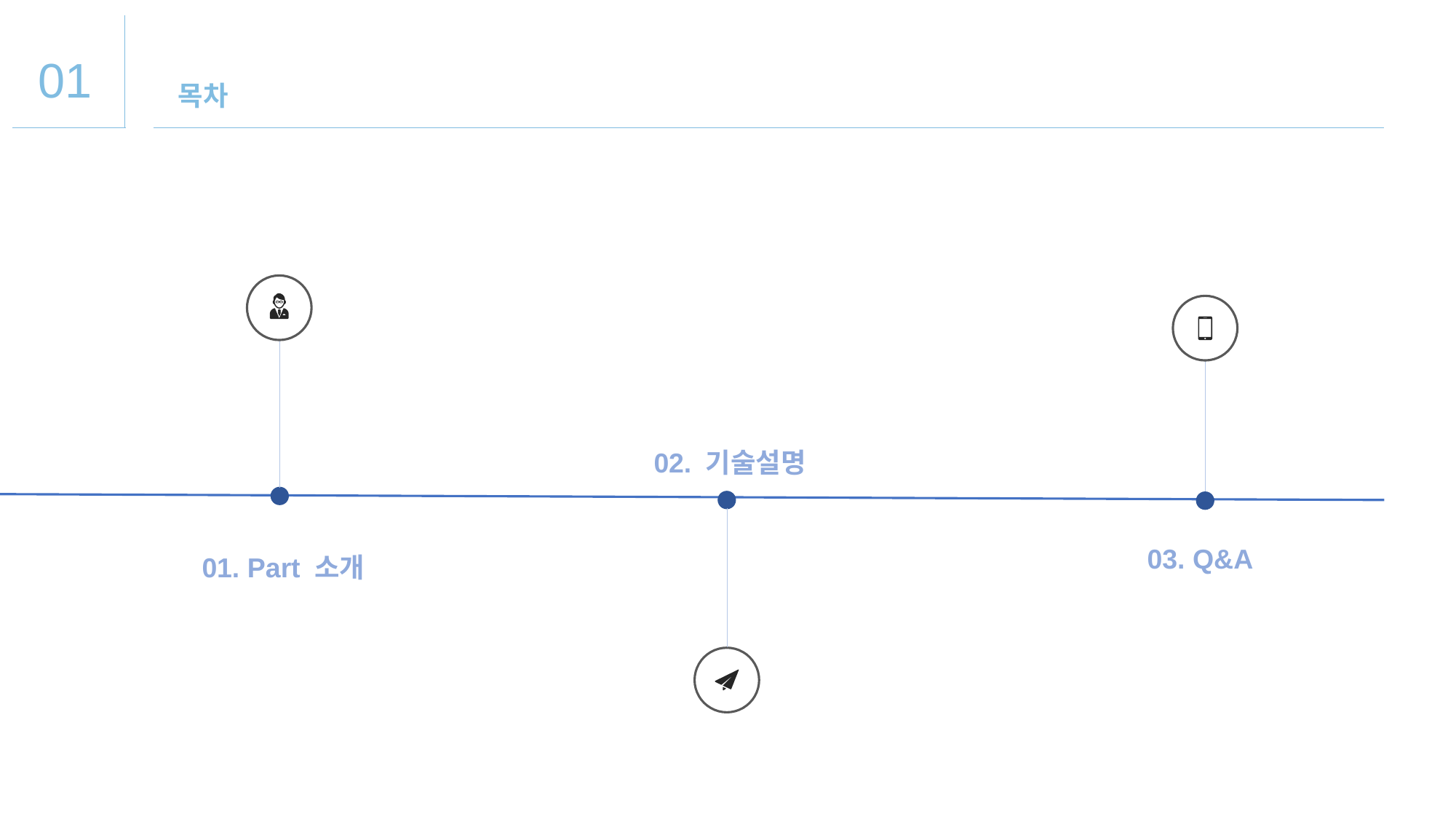

01
목차

02. 기술설명

03. Q&A
01. Part 소개